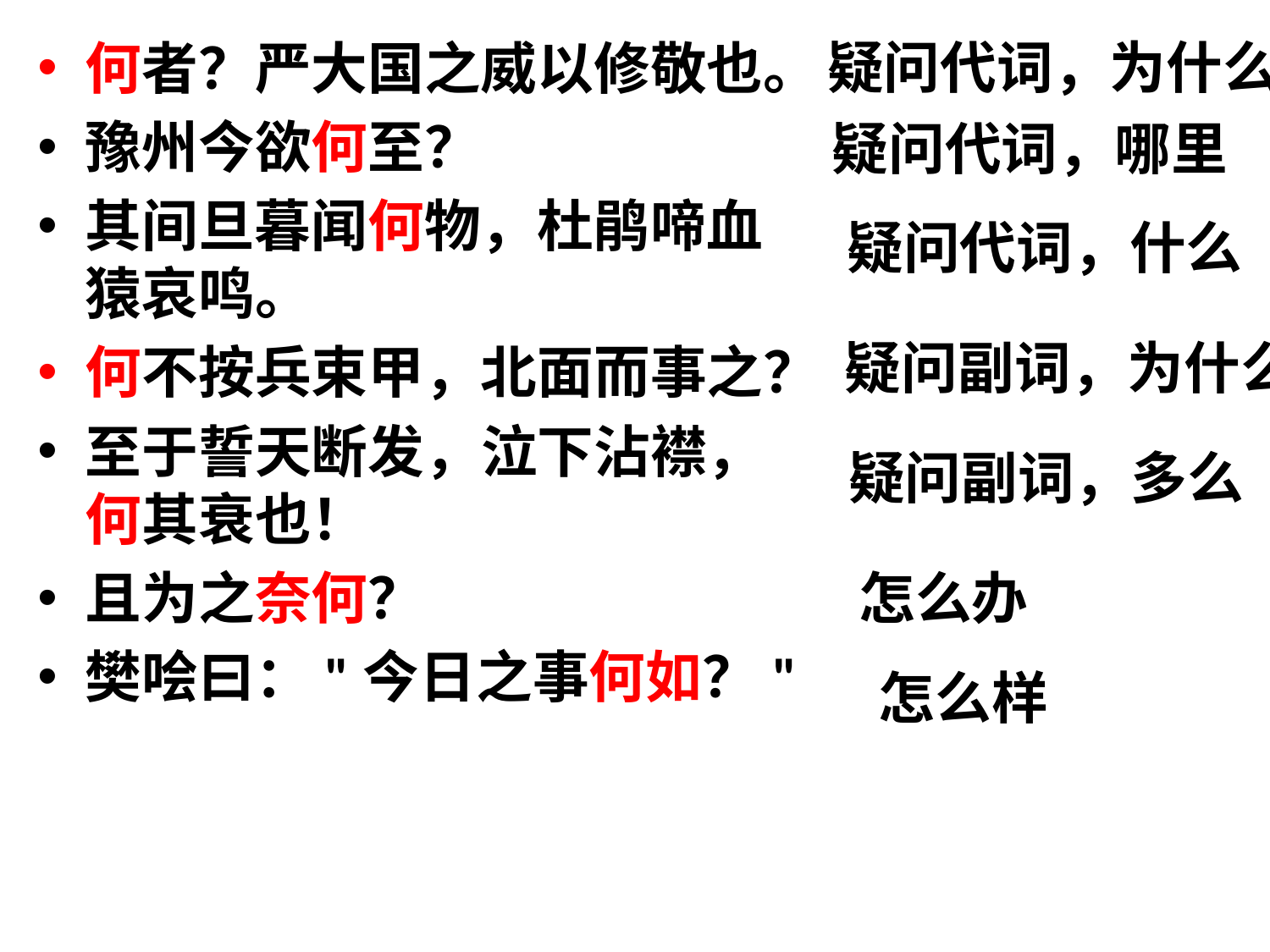

何者？严大国之威以修敬也。
豫州今欲何至？
其间旦暮闻何物，杜鹃啼血猿哀鸣。
何不按兵束甲，北面而事之？
至于誓天断发，泣下沾襟，何其衰也！
且为之奈何？
樊哙曰："今日之事何如？"
疑问代词，为什么
疑问代词，哪里
疑问代词，什么
疑问副词，为什么
疑问副词，多么
怎么办
怎么样